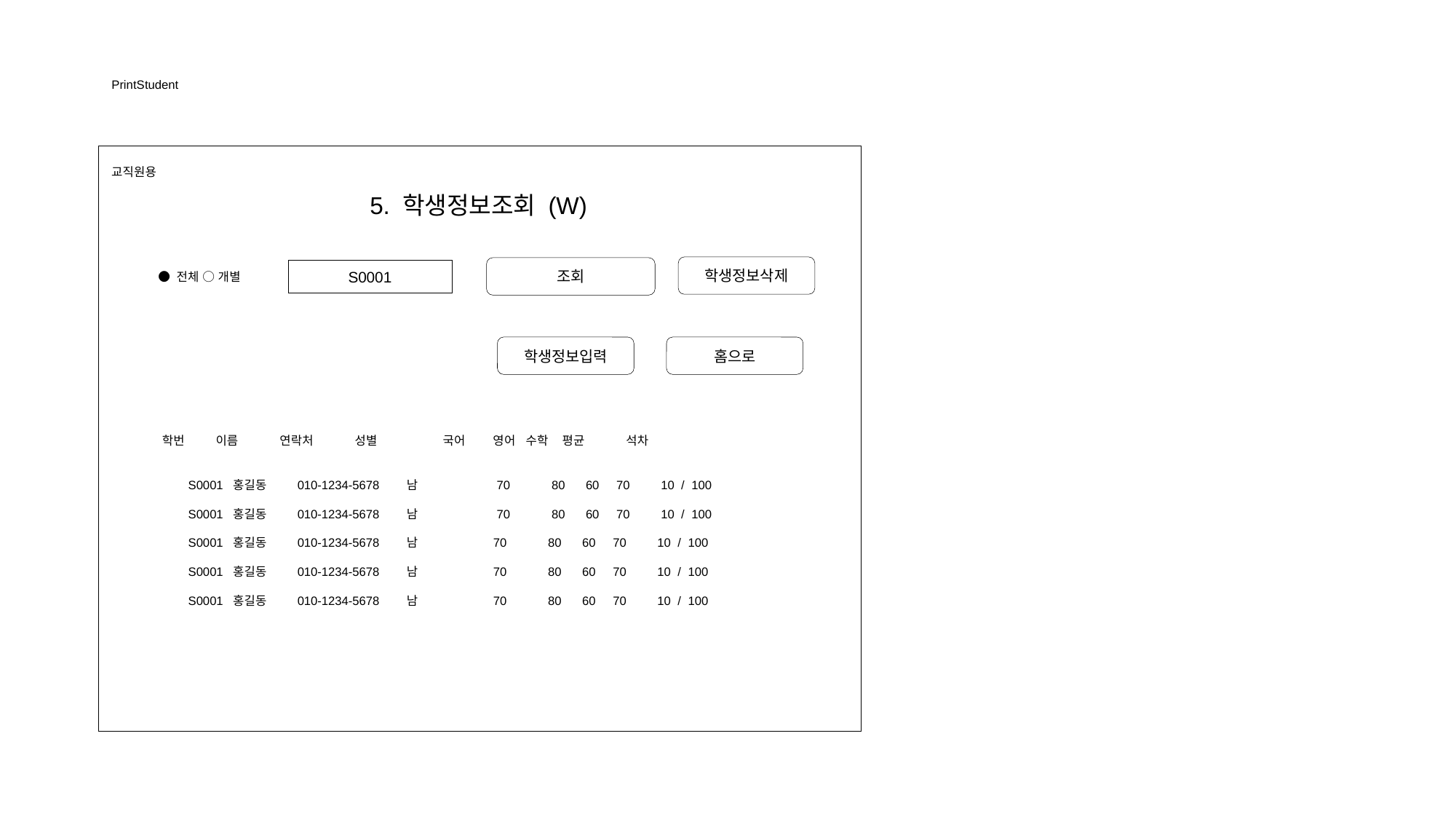

PrintStudent

교직원용
5. 학생정보조회 (W)
학생정보삭제
조회
S0001
● 전체 ○ 개별
홈으로
학생정보입력
 학번         이름            연락처            성별                   국어        영어   수학    평균            석차
S0001  홍길동        010-1234-5678       남                      70            80      60     70         10  /  100

S0001  홍길동        010-1234-5678       남                      70            80      60     70         10  /  100

S0001  홍길동        010-1234-5678       남                     70            80      60     70         10  /  100

S0001  홍길동        010-1234-5678       남                     70            80      60     70         10  /  100

S0001  홍길동        010-1234-5678       남                     70            80      60     70         10  /  100